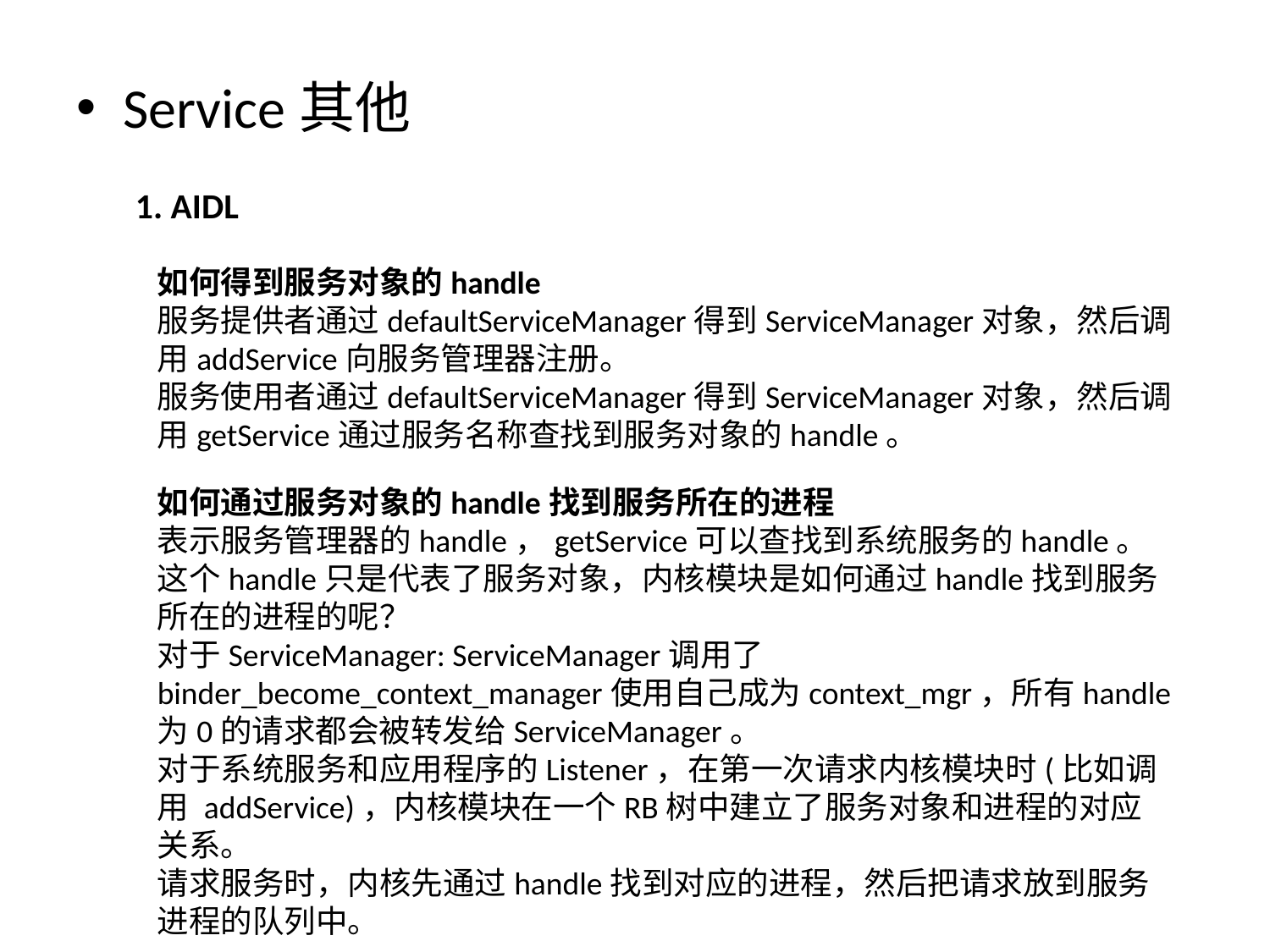

Service其他
	1. AIDL

如何得到服务对象的handle
服务提供者通过defaultServiceManager得到ServiceManager对象，然后调用addService向服务管理器注册。
服务使用者通过defaultServiceManager得到ServiceManager对象，然后调用getService通过服务名称查找到服务对象的handle。
如何通过服务对象的handle找到服务所在的进程
表示服务管理器的handle，getService可以查找到系统服务的handle。这个handle只是代表了服务对象，内核模块是如何通过handle找到服务所在的进程的呢？
对于ServiceManager: ServiceManager调用了binder_become_context_manager使用自己成为context_mgr，所有handle为0的请求都会被转发给ServiceManager。
对于系统服务和应用程序的Listener，在第一次请求内核模块时(比如调用 addService)，内核模块在一个RB树中建立了服务对象和进程的对应关系。
请求服务时，内核先通过handle找到对应的进程，然后把请求放到服务进程的队列中。